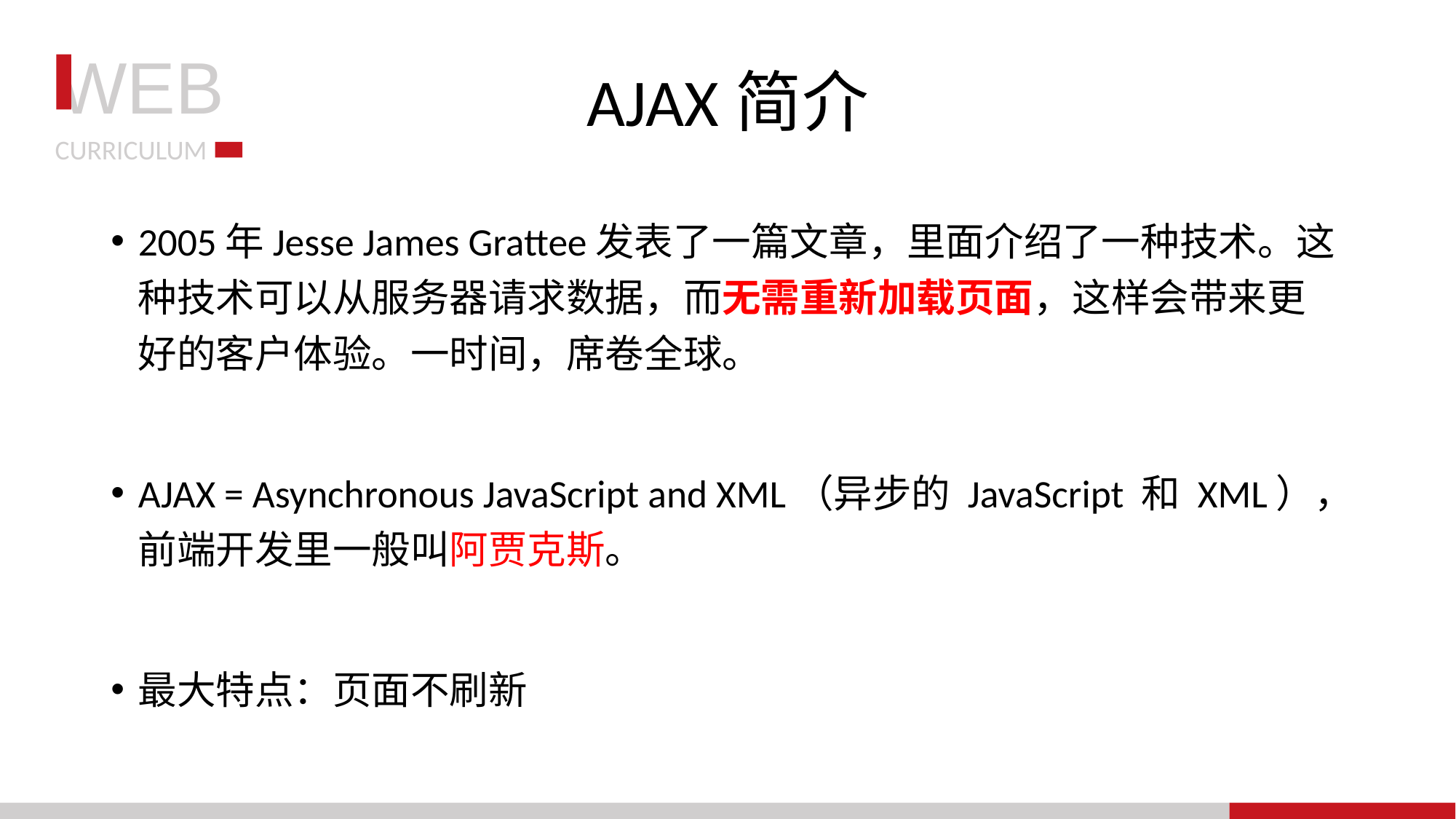

# AJAX简介
2005年Jesse James Grattee发表了一篇文章，里面介绍了一种技术。这种技术可以从服务器请求数据，而无需重新加载页面，这样会带来更好的客户体验。一时间，席卷全球。

AJAX = Asynchronous JavaScript and XML（异步的 JavaScript 和 XML），前端开发里一般叫阿贾克斯。

最大特点：页面不刷新